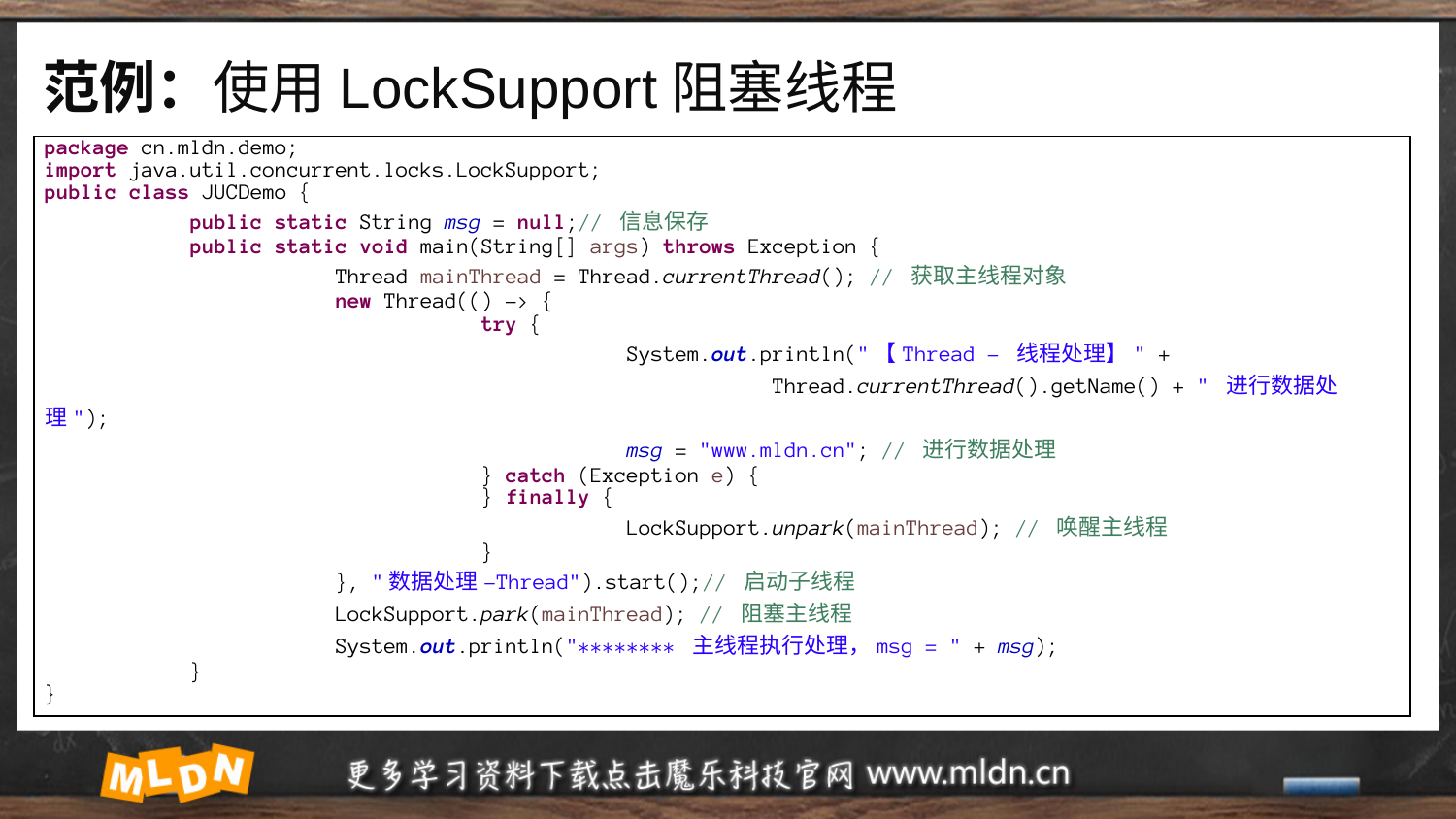

# 范例：使用LockSupport阻塞线程
| package cn.mldn.demo; import java.util.concurrent.locks.LockSupport; public class JUCDemo { public static String msg = null;// 信息保存 public static void main(String[] args) throws Exception { Thread mainThread = Thread.currentThread(); // 获取主线程对象 new Thread(() -> { try { System.out.println("【Thread - 线程处理】" + Thread.currentThread().getName() + " 进行数据处理"); msg = "www.mldn.cn"; // 进行数据处理 } catch (Exception e) { } finally { LockSupport.unpark(mainThread); // 唤醒主线程 } }, "数据处理-Thread").start();// 启动子线程 LockSupport.park(mainThread); // 阻塞主线程 System.out.println("\*\*\*\*\*\*\*\* 主线程执行处理，msg = " + msg); } } |
| --- |